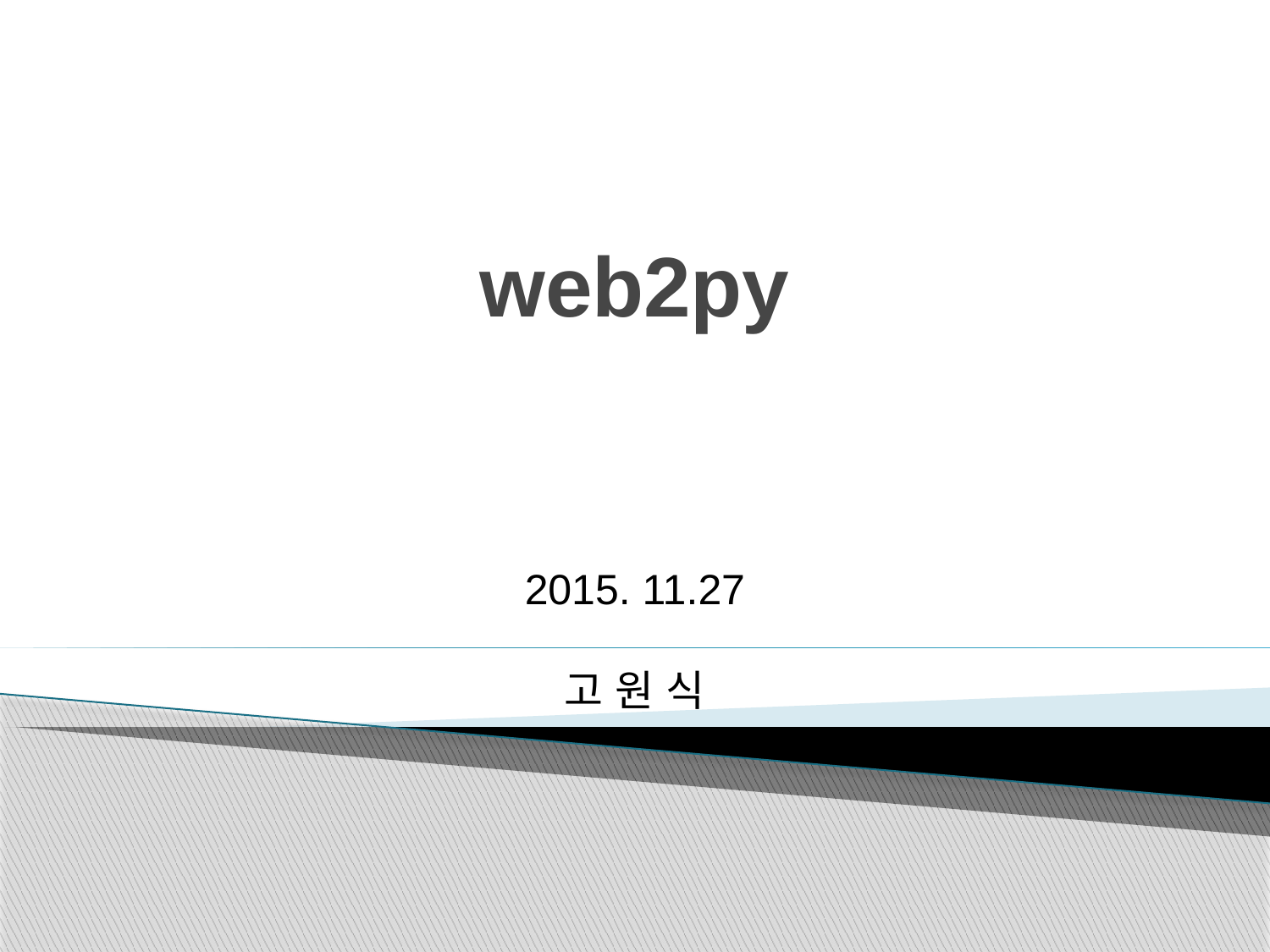

# web2py
2015. 11.27

고 원 식